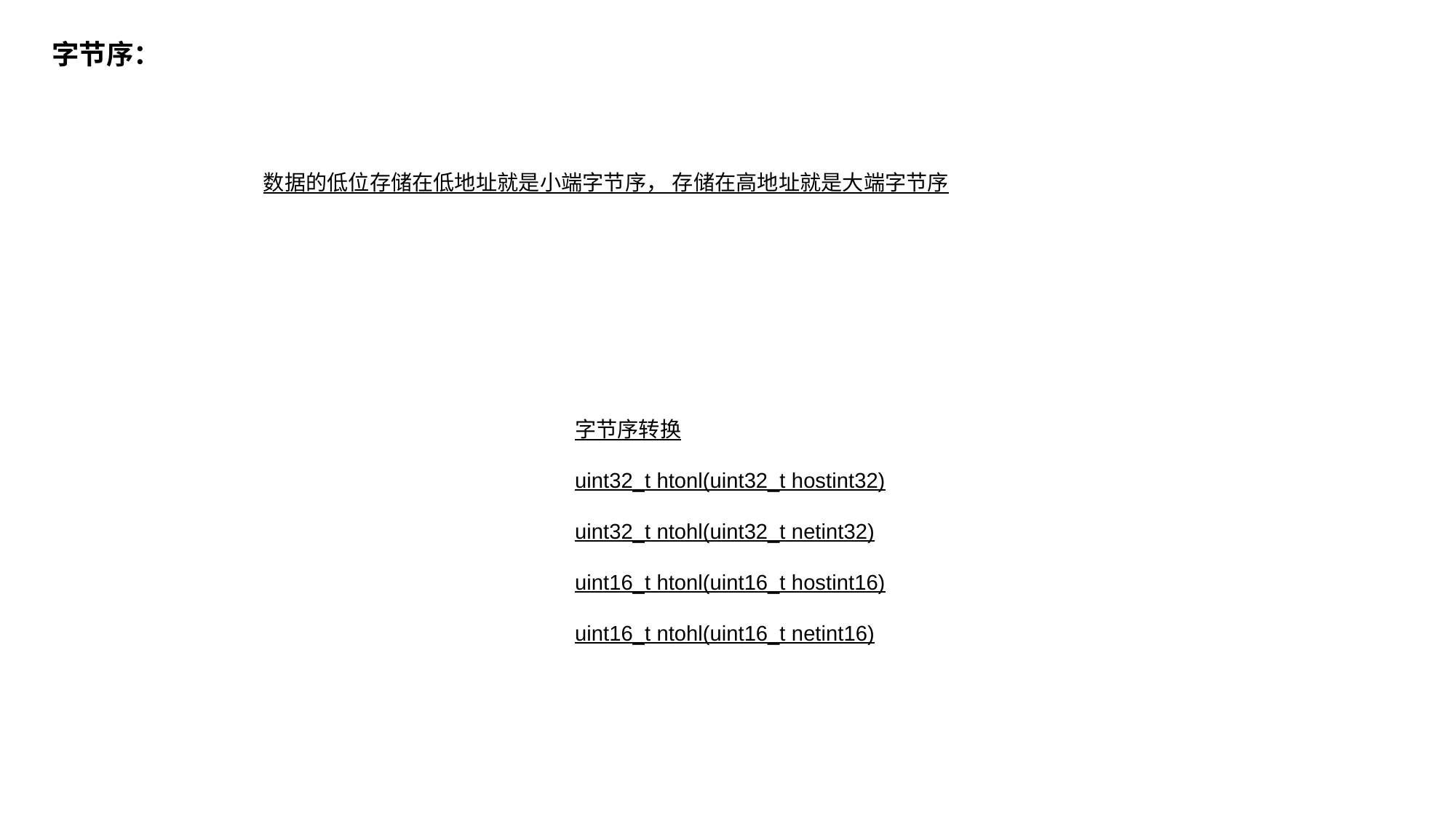

字节序：
数据的低位存储在低地址就是小端字节序， 存储在高地址就是大端字节序
字节序转换

uint32_t htonl(uint32_t hostint32)

uint32_t ntohl(uint32_t netint32)

uint16_t htonl(uint16_t hostint16)

uint16_t ntohl(uint16_t netint16)